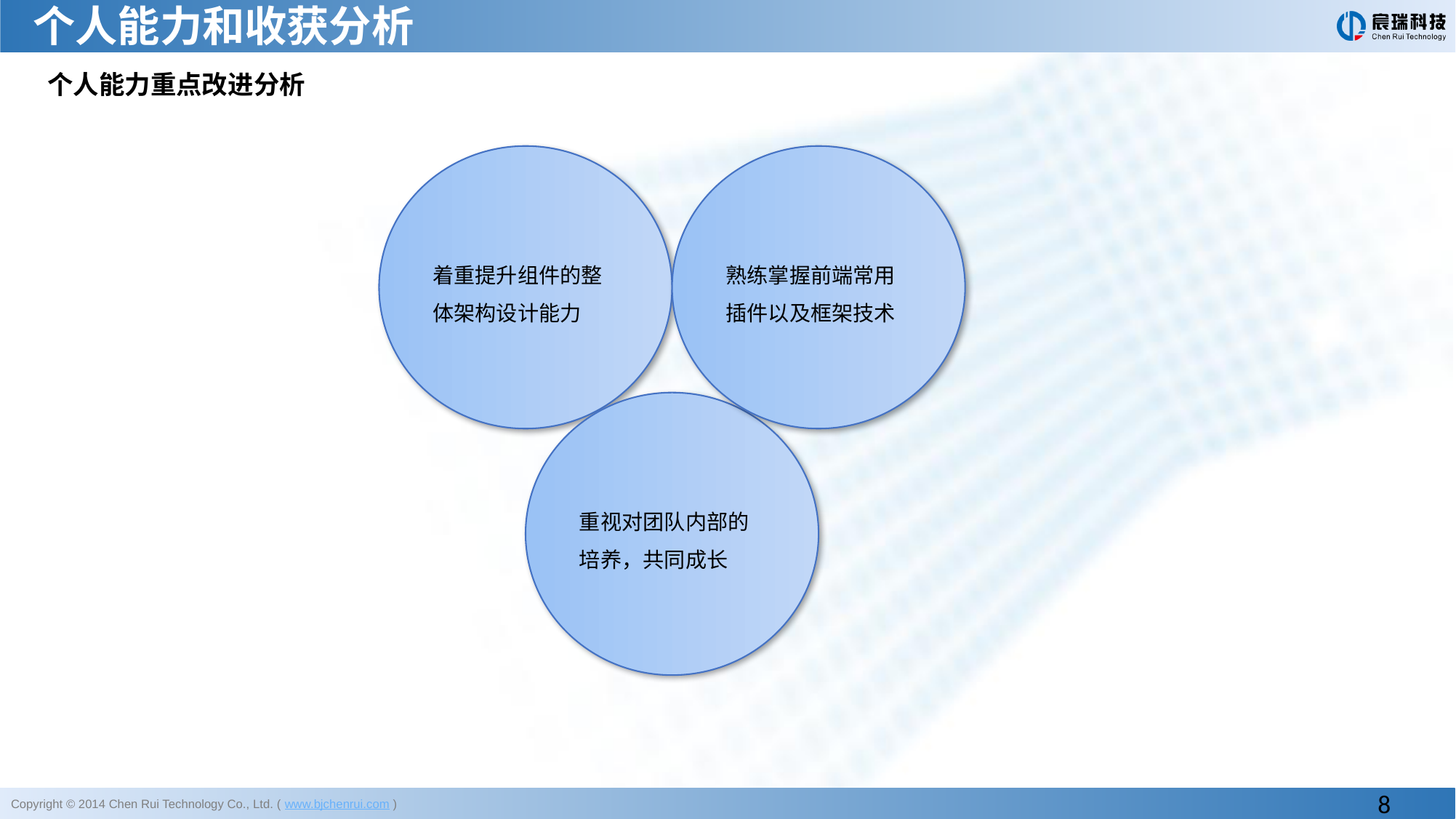

# 个人能力和收获分析
个人能力重点改进分析
熟练掌握前端常用插件以及框架技术
着重提升组件的整体架构设计能力
重视对团队内部的培养，共同成长
8